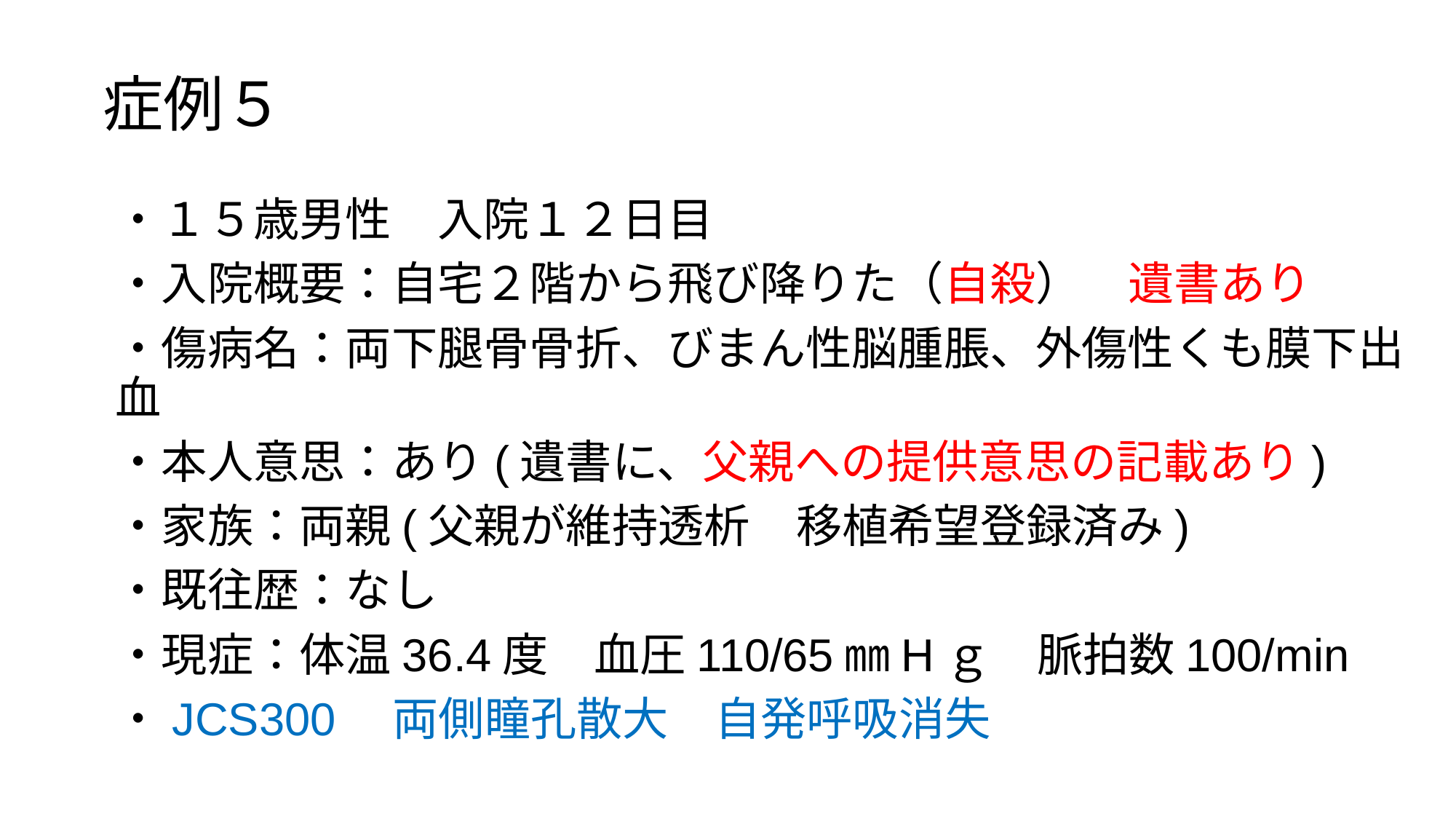

# 症例５
・１５歳男性　入院１２日目
・入院概要：自宅２階から飛び降りた（自殺）　遺書あり
・傷病名：両下腿骨骨折、びまん性脳腫脹、外傷性くも膜下出血
・本人意思：あり(遺書に、父親への提供意思の記載あり)
・家族：両親(父親が維持透析　移植希望登録済み)
・既往歴：なし
・現症：体温36.4度　血圧110/65㎜Hｇ　脈拍数100/min
・JCS300　両側瞳孔散大　自発呼吸消失